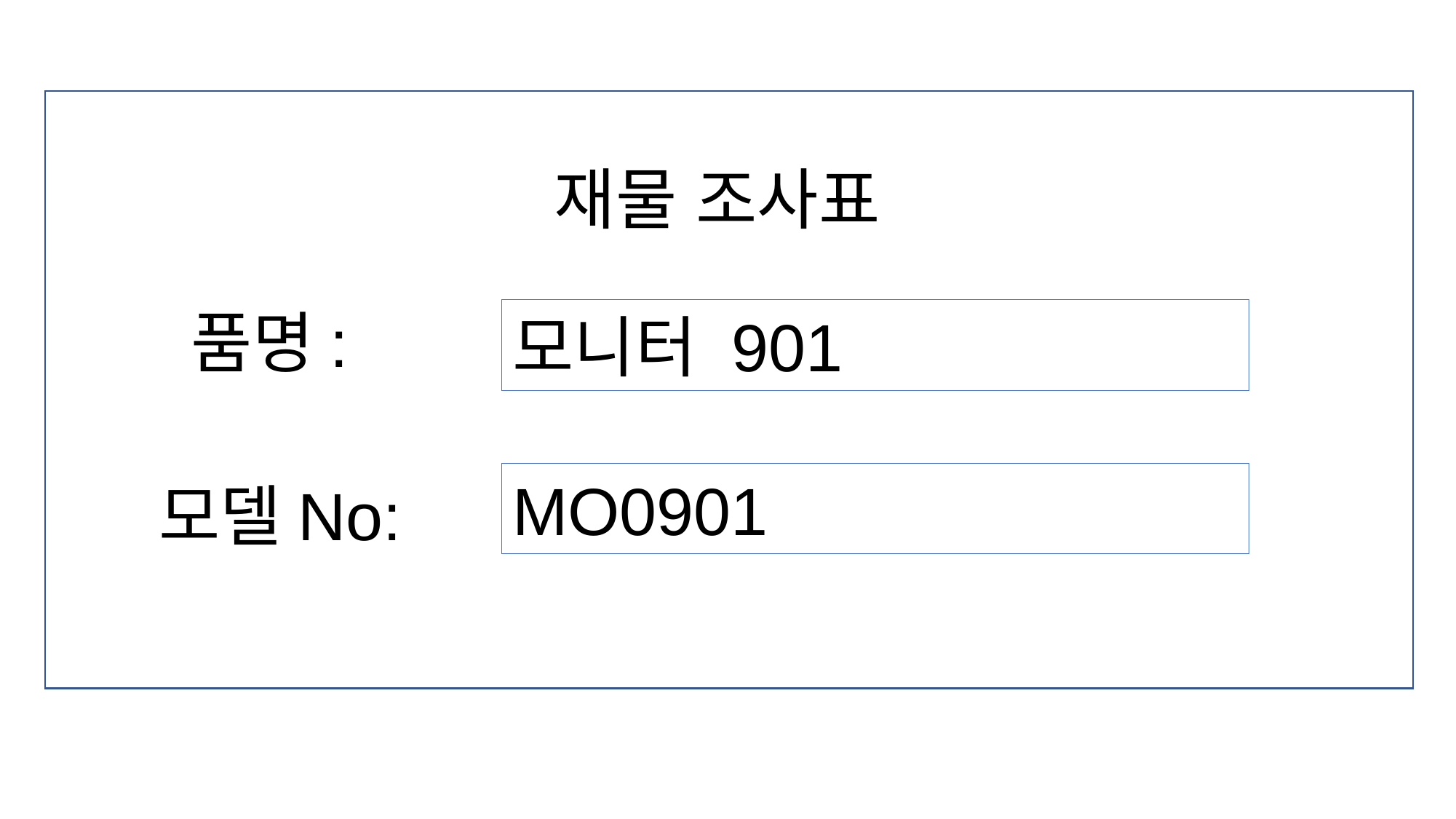

재물 조사표
품명:
모니터 901
MO0901
모델No: